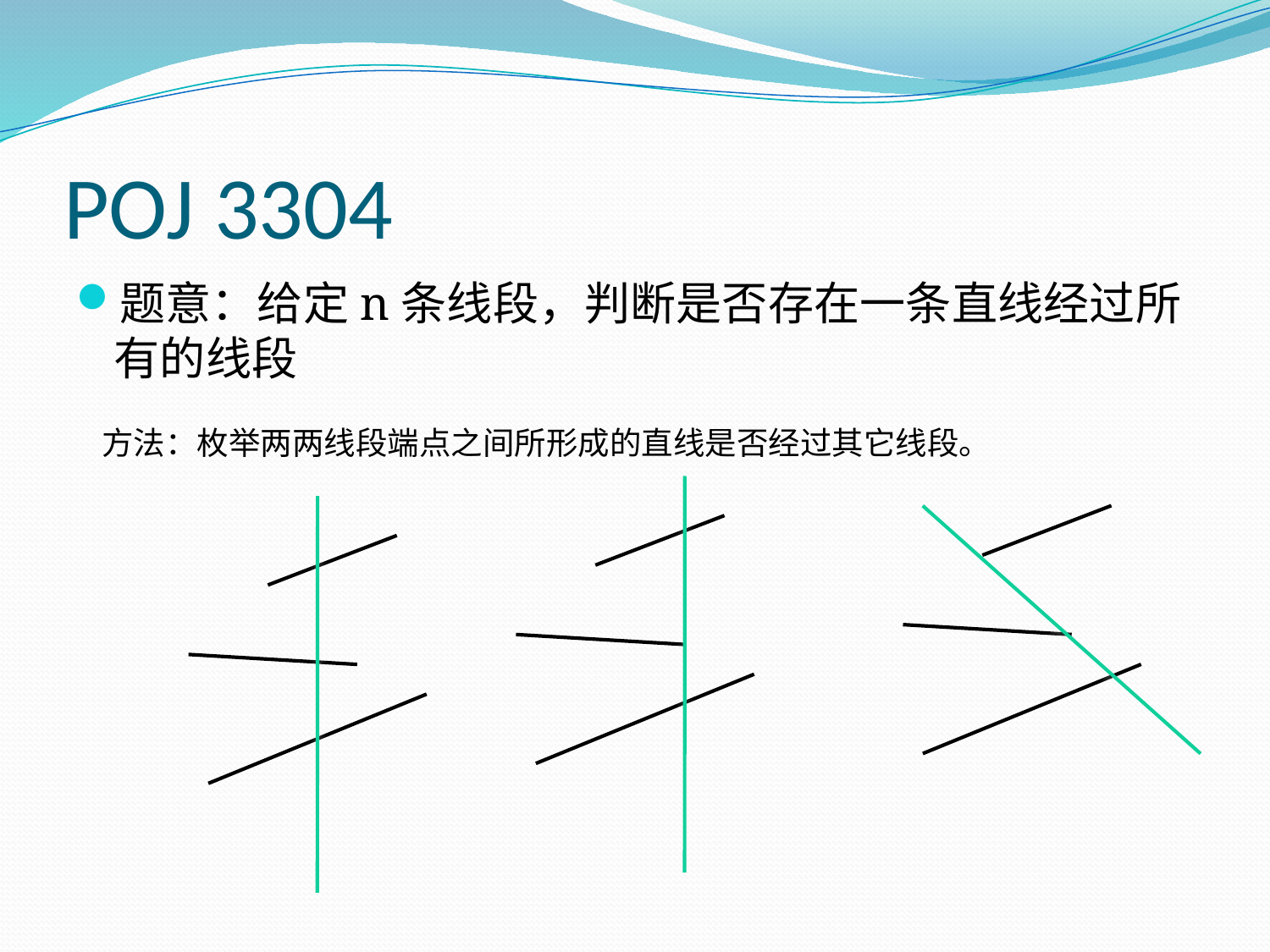

# POJ 3304
题意：给定n条线段，判断是否存在一条直线经过所有的线段
方法：枚举两两线段端点之间所形成的直线是否经过其它线段。